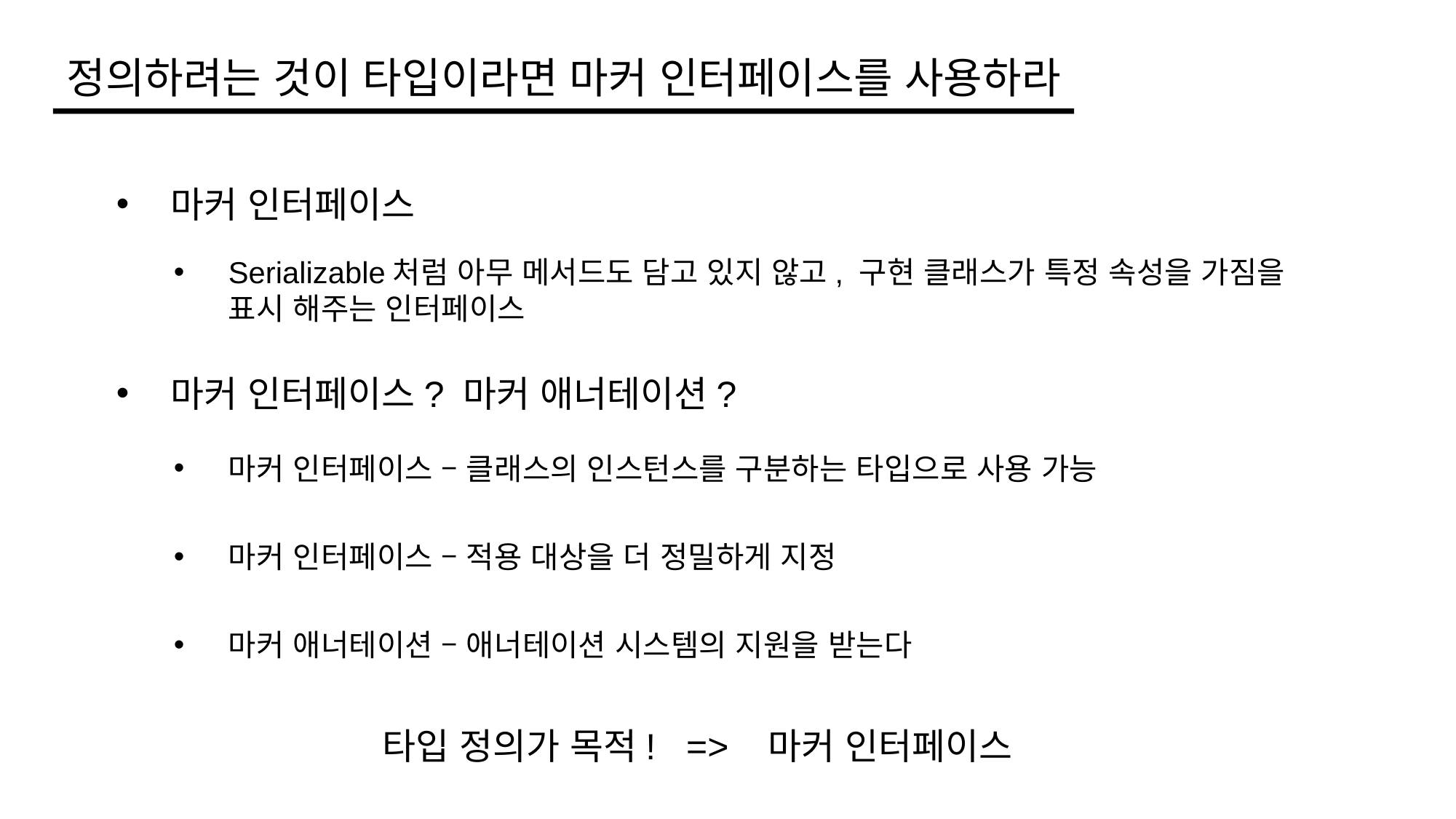

정의하려는 것이 타입이라면 마커 인터페이스를 사용하라

마커 인터페이스
Serializable처럼 아무 메서드도 담고 있지 않고, 구현 클래스가 특정 속성을 가짐을 표시 해주는 인터페이스
마커 인터페이스? 마커 애너테이션?
마커 인터페이스 – 클래스의 인스턴스를 구분하는 타입으로 사용 가능
마커 인터페이스 – 적용 대상을 더 정밀하게 지정
마커 애너테이션 – 애너테이션 시스템의 지원을 받는다
타입 정의가 목적!   =>   마커 인터페이스